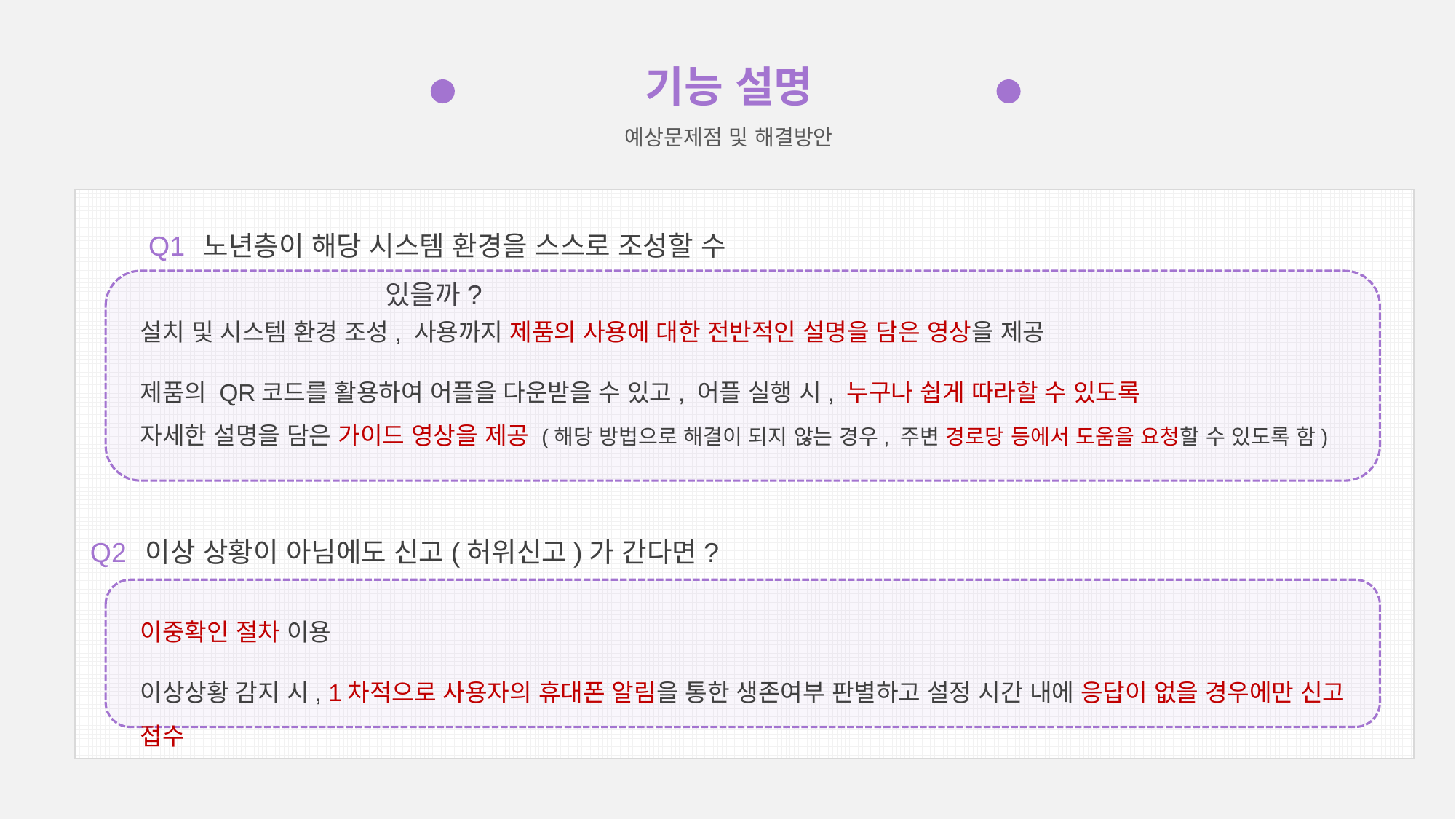

기능 설명
예상문제점 및 해결방안

Q1  노년층이 해당 시스템 환경을 스스로 조성할 수 있을까?

설치 및 시스템 환경 조성, 사용까지 제품의 사용에 대한 전반적인 설명을 담은 영상을 제공

제품의 QR코드를 활용하여 어플을 다운받을 수 있고, 어플 실행 시, 누구나 쉽게 따라할 수 있도록
자세한 설명을 담은 가이드 영상을 제공 (해당 방법으로 해결이 되지 않는 경우, 주변 경로당 등에서 도움을 요청할 수 있도록 함)
Q2  이상 상황이 아님에도 신고(허위신고)가 간다면?

이중확인 절차 이용

이상상황 감지 시, 1차적으로 사용자의 휴대폰 알림을 통한 생존여부 판별하고 설정 시간 내에 응답이 없을 경우에만 신고 접수